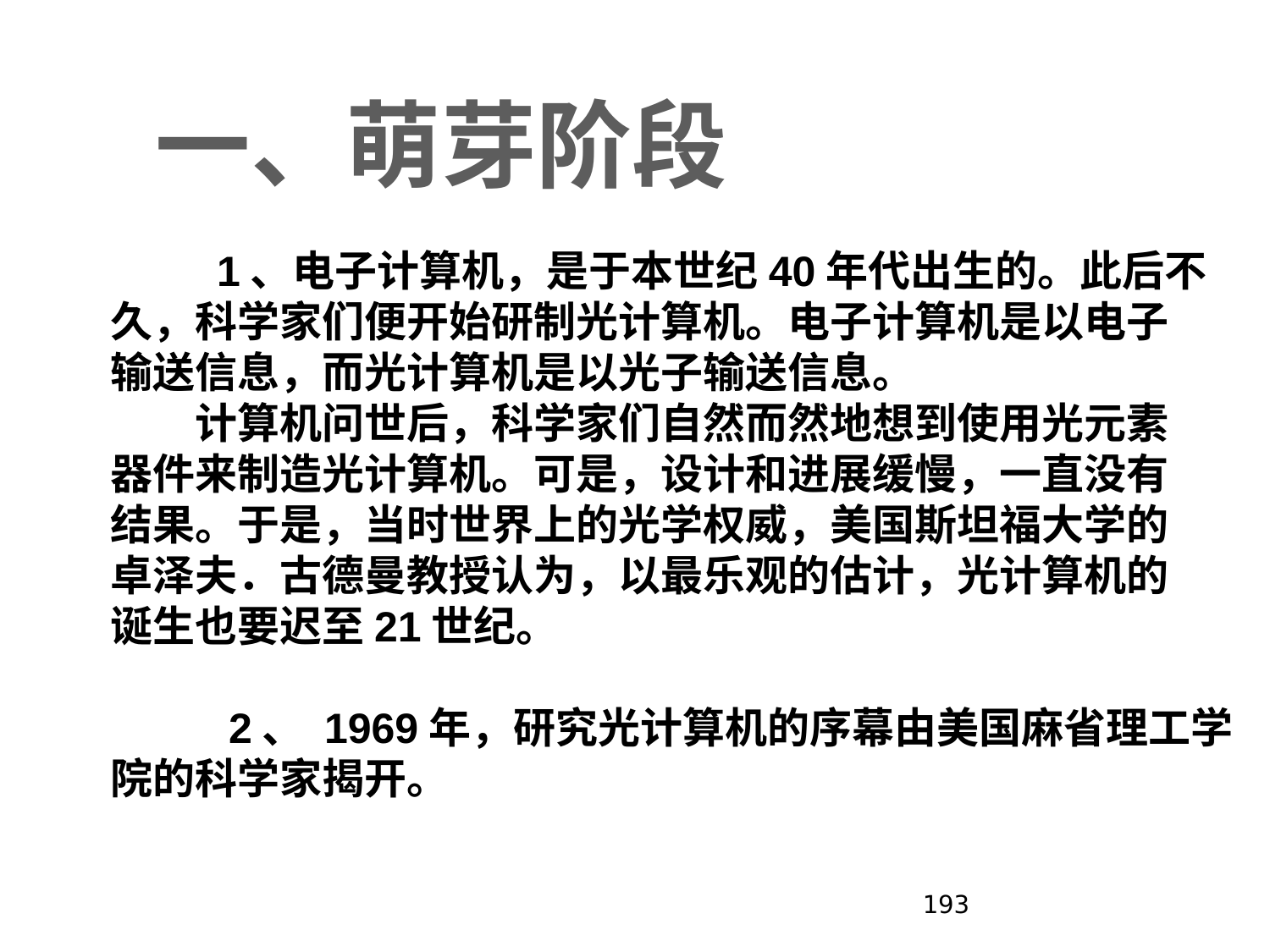

一、萌芽阶段
         1、电子计算机，是于本世纪40年代出生的。此后不
久，科学家们便开始研制光计算机。电子计算机是以电子
输送信息，而光计算机是以光子输送信息。
　　计算机问世后，科学家们自然而然地想到使用光元素
器件来制造光计算机。可是，设计和进展缓慢，一直没有
结果。于是，当时世界上的光学权威，美国斯坦福大学的
卓泽夫．古德曼教授认为，以最乐观的估计，光计算机的
诞生也要迟至21世纪。

          2、 1969年，研究光计算机的序幕由美国麻省理工学
院的科学家揭开。

193